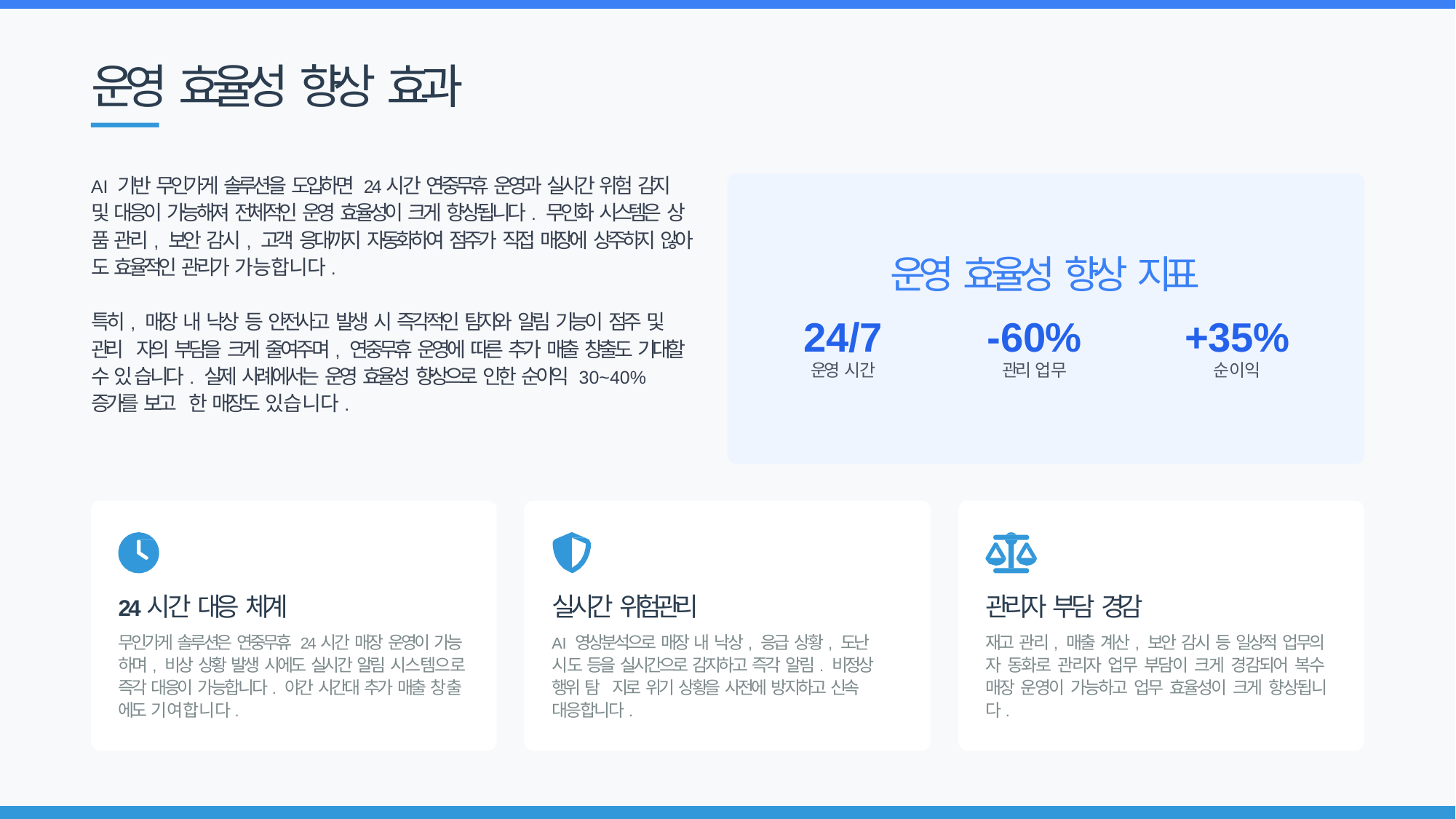

# 운영 효율성 향상 효과

AI 기반 무인가게 솔루션을 도입하면 24시간 연중무휴 운영과 실시간 위험 감지 및 대응이 가능해져 전체적인 운영 효율성이 크게 향상됩니다. 무인화 시스템은 상 품 관리, 보안 감시, 고객 응대까지 자동화하여 점주가 직접 매장에 상주하지 않아 도 효율적인 관리가 가능합니다.
운영 효율성 향상 지표
특히, 매장 내 낙상 등 안전사고 발생 시 즉각적인 탐지와 알림 기능이 점주 및 관리 자의 부담을 크게 줄여주며, 연중무휴 운영에 따른 추가 매출 창출도 기대할 수 있 습니다. 실제 사례에서는 운영 효율성 향상으로 인한 순이익 30~40% 증가를 보고 한 매장도 있습니다.
24/7
운영 시간
-60%
관리 업무
+35%
순이익

24시간 대응 체계
무인가게 솔루션은 연중무휴 24시간 매장 운영이 가능 하며, 비상 상황 발생 시에도 실시간 알림 시스템으로 즉각 대응이 가능합니다. 야간 시간대 추가 매출 창출 에도 기여합니다.
실시간 위험관리
AI 영상분석으로 매장 내 낙상, 응급 상황, 도난 시도 등을 실시간으로 감지하고 즉각 알림. 비정상 행위 탐 지로 위기 상황을 사전에 방지하고 신속 대응합니다.
관리자 부담 경감
재고 관리, 매출 계산, 보안 감시 등 일상적 업무의 자 동화로 관리자 업무 부담이 크게 경감되어 복수 매장 운영이 가능하고 업무 효율성이 크게 향상됩니다.